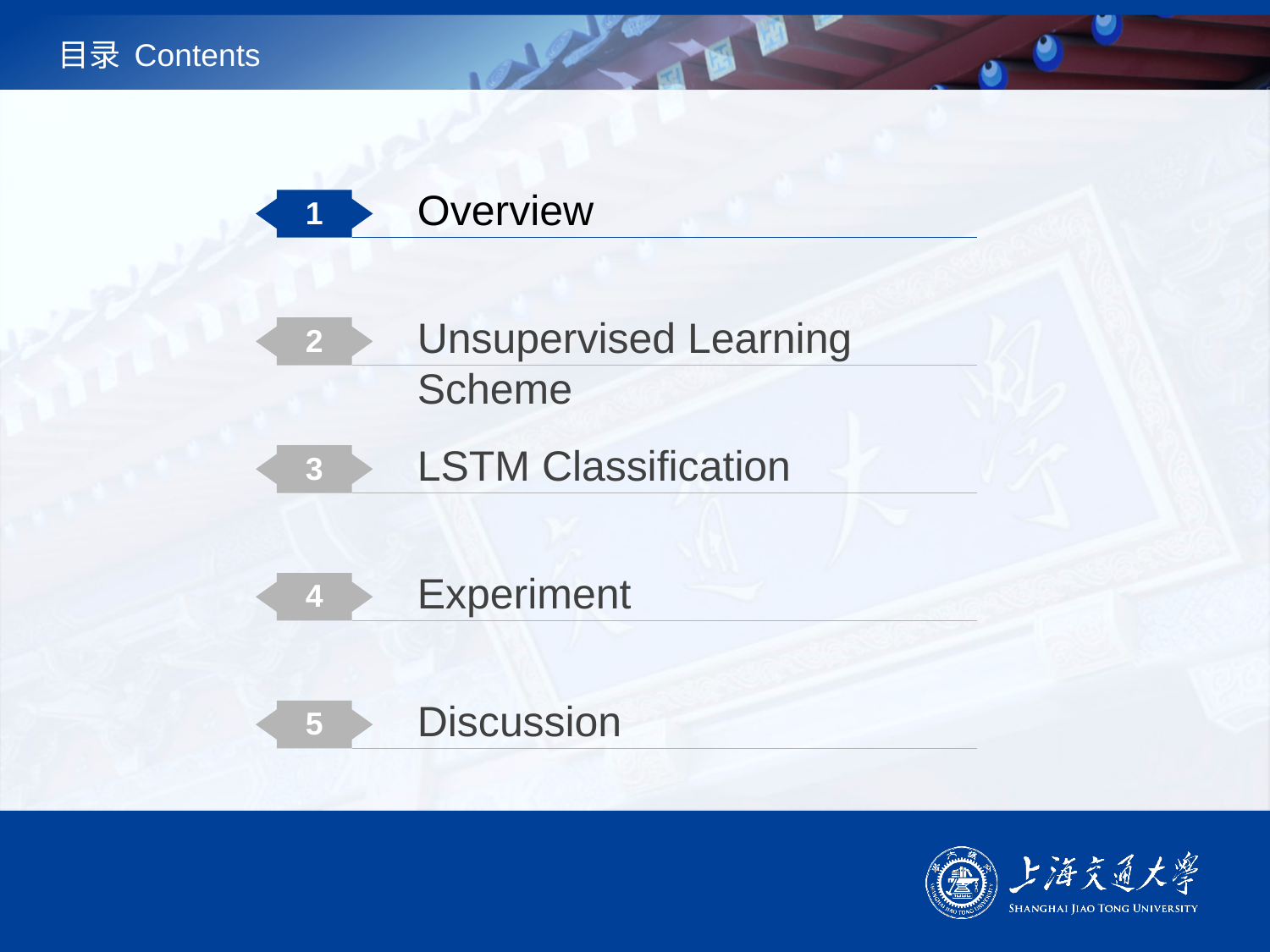

# 目录 Contents
Overview
1

Unsupervised Learning Scheme

2

LSTM Classification
3

Experiment
4

Discussion
5